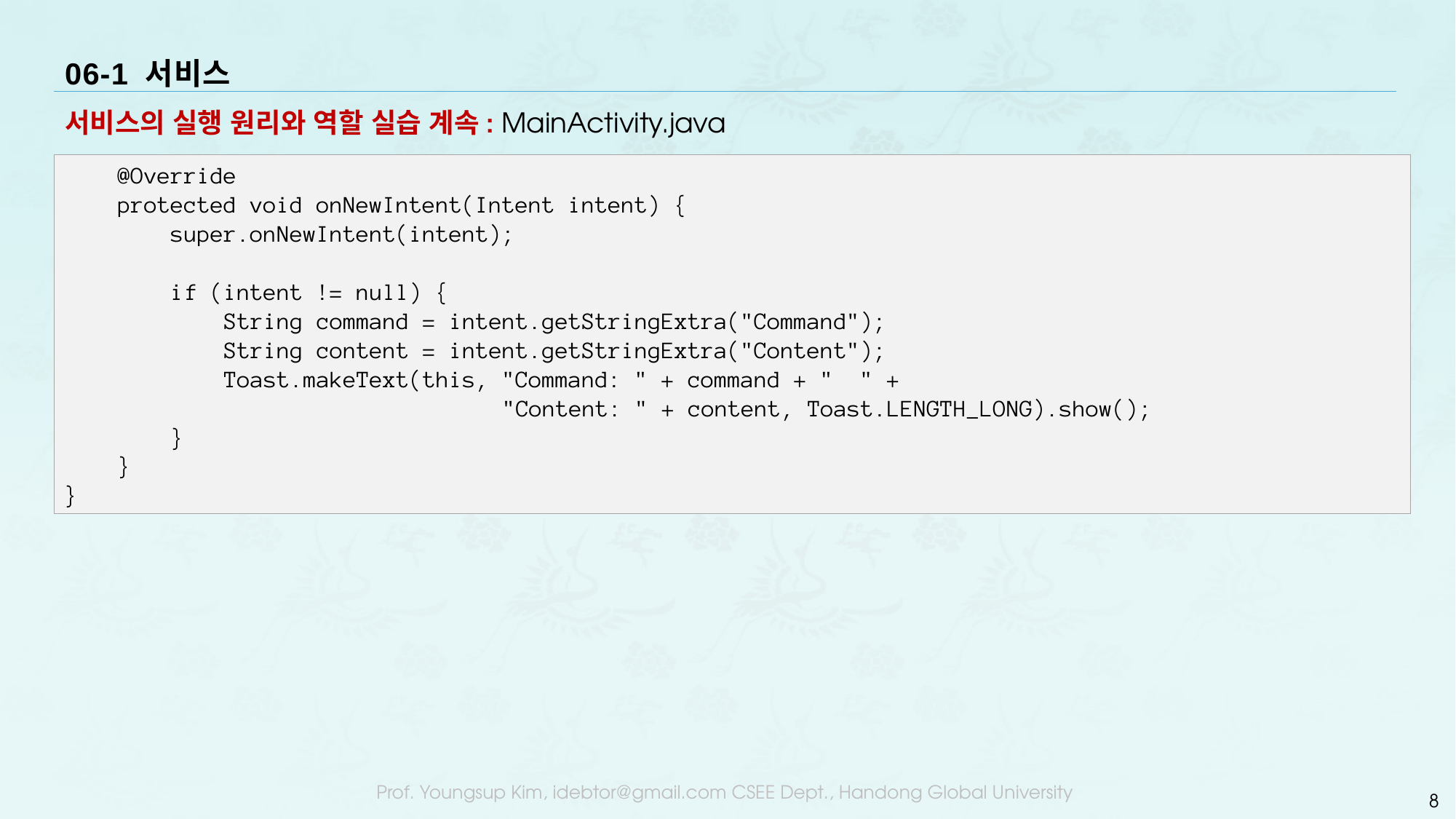

# 06-1 서비스
서비스의 실행 원리와 역할 실습 계속: MainActivity.java
    @Override
    protected void onNewIntent(Intent intent) {
        super.onNewIntent(intent);
        if (intent != null) {
            String command = intent.getStringExtra("Command");
            String content = intent.getStringExtra("Content");
            Toast.makeText(this, "Command: " + command + "  " +
                                 "Content: " + content, Toast.LENGTH_LONG).show();
        }
    }
}
8